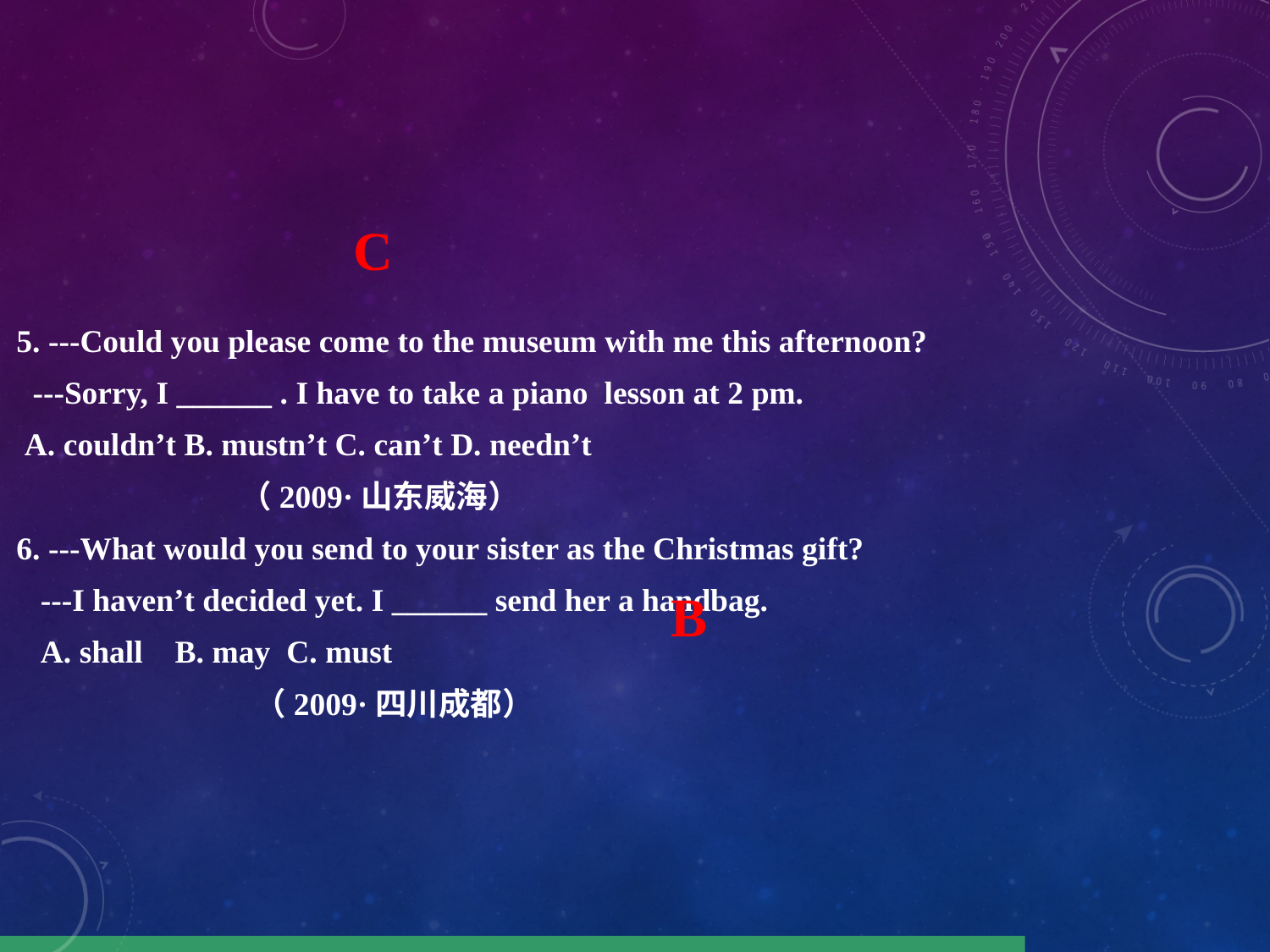

5. ---Could you please come to the museum with me this afternoon?
  ---Sorry, I ______ . I have to take a piano  lesson at 2 pm.
 A. couldn’t B. mustn’t C. can’t D. needn’t
                              （2009·山东威海）
6. ---What would you send to your sister as the Christmas gift?
   ---I haven’t decided yet. I ______ send her a handbag.
   A. shall    B. may  C. must
                                （2009·四川成都）
C
B